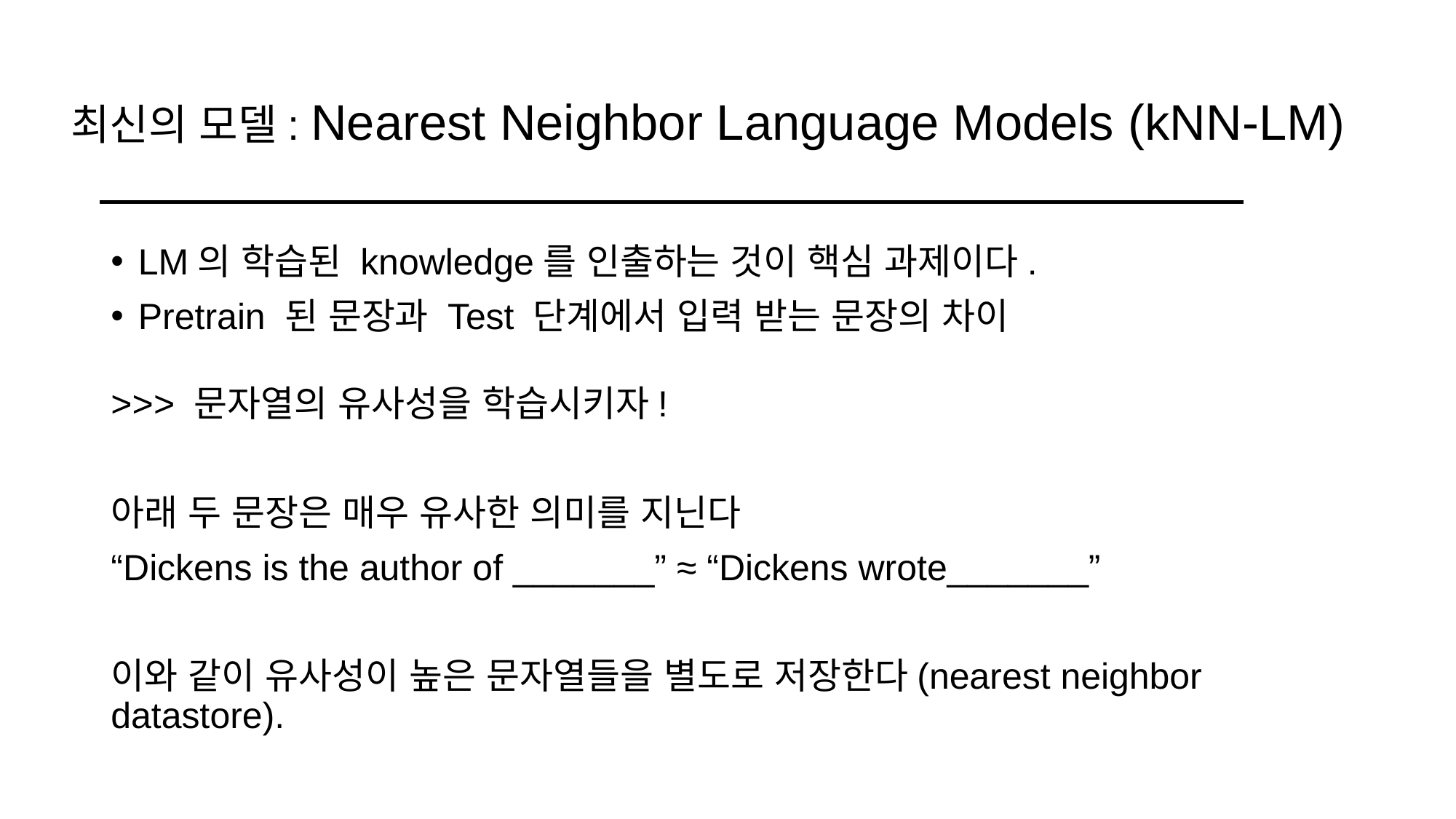

# 최신의 모델: Nearest Neighbor Language Models (kNN-LM)
LM의 학습된 knowledge를 인출하는 것이 핵심 과제이다.
Pretrain 된 문장과 Test 단계에서 입력 받는 문장의 차이

>>> 문자열의 유사성을 학습시키자!

아래 두 문장은 매우 유사한 의미를 지닌다
“Dickens is the author of _______” ≈ “Dickens wrote_______”

이와 같이 유사성이 높은 문자열들을 별도로 저장한다(nearest neighbor datastore).